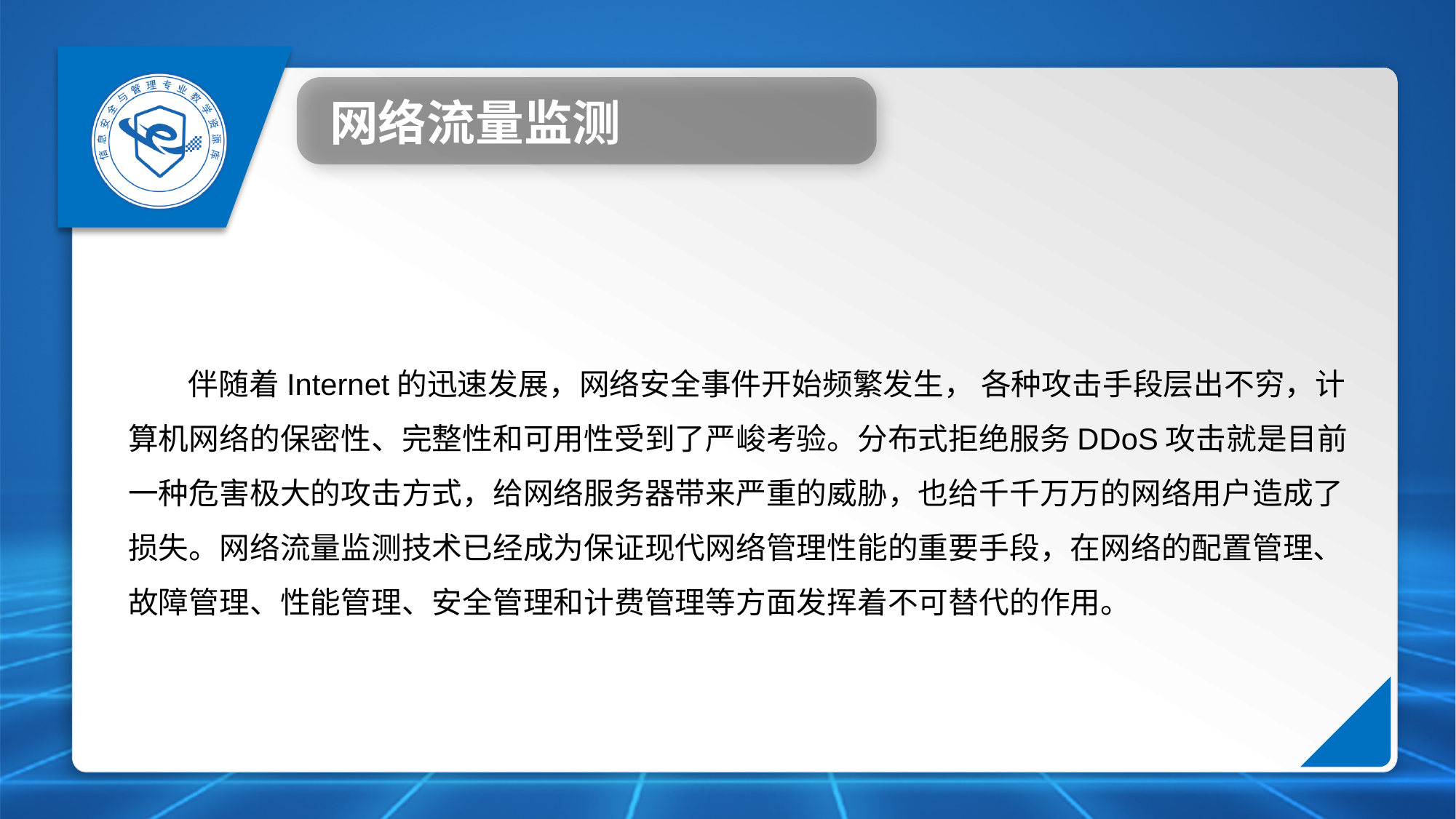

网络流量监测
伴随着Internet的迅速发展，网络安全事件开始频繁发生， 各种攻击手段层出不穷，计算机网络的保密性、完整性和可用性受到了严峻考验。分布式拒绝服务DDoS攻击就是目前一种危害极大的攻击方式，给网络服务器带来严重的威胁，也给千千万万的网络用户造成了损失。网络流量监测技术已经成为保证现代网络管理性能的重要手段，在网络的配置管理、故障管理、性能管理、安全管理和计费管理等方面发挥着不可替代的作用。